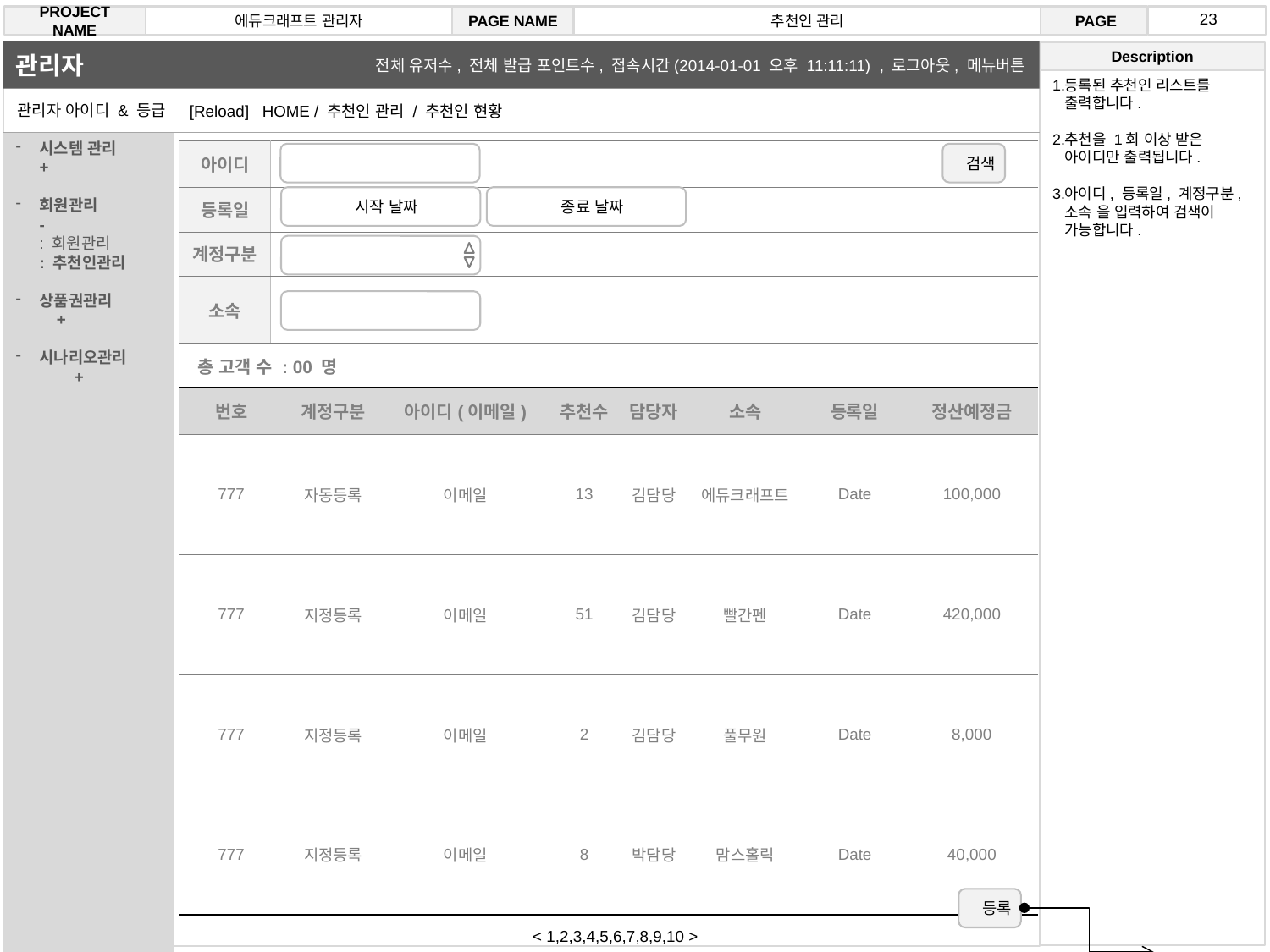

23
PROJECT NAME
에듀크래프트 관리자
PAGE NAME
추천인 관리
 PAGE

관리자
Description
전체 유저수, 전체 발급 포인트수, 접속시간(2014-01-01 오후 11:11:11)  , 로그아웃, 메뉴버튼
등록된 추천인 리스트를 출력합니다.
추천을 1회 이상 받은 아이디만 출력됩니다.

아이디, 등록일, 계정구분, 소속 을 입력하여 검색이 가능합니다.

관리자 아이디 & 등급
[Reload]   HOME / 추천인 관리 / 추천인 현황
시스템 관리          +

회원관리               -
: 회원관리
: 추천인관리
상품권관리               +
시나리오관리               +
| 아이디 |  |  |  |  |  |  |  |  |
| --- | --- | --- | --- | --- | --- | --- | --- | --- |
| 등록일 |  |  |  |  |  |  |  |  |
| 계정구분 |  |  |  |  |  |  |  |  |
| 소속 |  |  |  |  |  |  |  |  |
| 총 고객 수 : 00 명 |  |  |  |  |  |  |  |  |
| 번호 |  | 계정구분 | 아이디(이메일) | 추천수 | 담당자 | 소속 | 등록일 | 정산예정금 |
| 777 |  | 자동등록 | 이메일 | 13 | 김담당 | 에듀크래프트 | Date | 100,000 |
| 777 |  | 지정등록 | 이메일 | 51 | 김담당 | 빨간펜 | Date | 420,000 |
| 777 |  | 지정등록 | 이메일 | 2 | 김담당 | 풀무원 | Date | 8,000 |
| 777 |  | 지정등록 | 이메일 | 8 | 박담당 | 맘스홀릭 | Date | 40,000 |

검색

시작 날짜

종료 날짜

등록
< 1,2,3,4,5,6,7,8,9,10 >